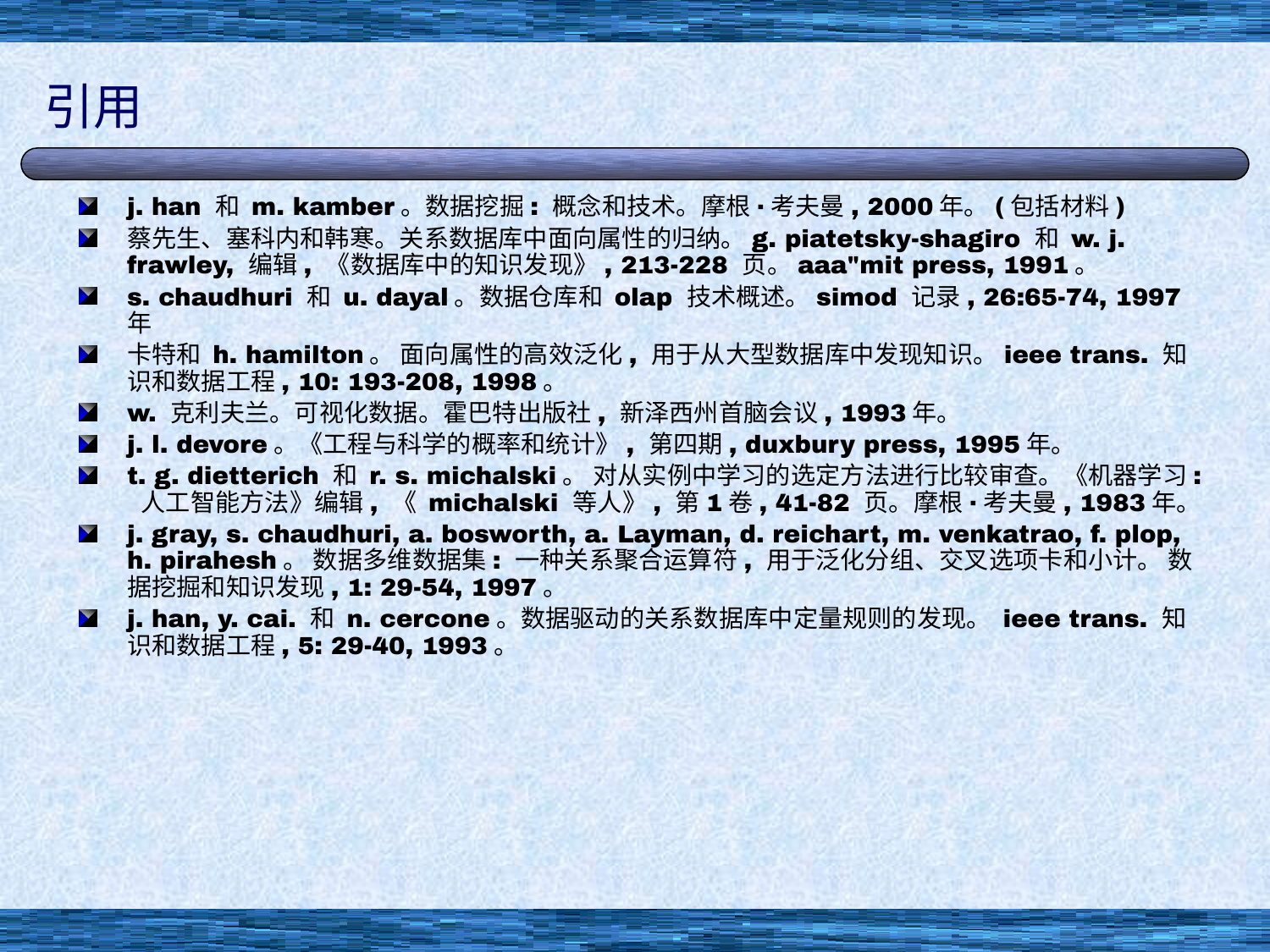

# 引用
j. han 和 m. kamber。数据挖掘: 概念和技术。摩根·考夫曼, 2000年。(包括材料)
蔡先生、塞科内和韩寒。关系数据库中面向属性的归纳。g. piatetsky-shagiro 和 w. j. frawley, 编辑, 《数据库中的知识发现》, 213-228 页。aaa"mit press, 1991。
s. chaudhuri 和 u. dayal。数据仓库和 olap 技术概述。simod 记录, 26:65-74, 1997年
卡特和 h. hamilton。 面向属性的高效泛化, 用于从大型数据库中发现知识。ieee trans. 知识和数据工程, 10: 193-208, 1998。
w. 克利夫兰。可视化数据。霍巴特出版社, 新泽西州首脑会议, 1993年。
j. l. devore。《工程与科学的概率和统计》, 第四期, duxbury press, 1995年。
t. g. dietterich 和 r. s. michalski。 对从实例中学习的选定方法进行比较审查。《机器学习: 人工智能方法》编辑, 《 michalski 等人》, 第1卷, 41-82 页。摩根·考夫曼, 1983年。
j. gray, s. chaudhuri, a. bosworth, a. Layman, d. reichart, m. venkatrao, f. plop, h. pirahesh。 数据多维数据集: 一种关系聚合运算符, 用于泛化分组、交叉选项卡和小计。 数据挖掘和知识发现, 1: 29-54, 1997。
j. han, y. cai. 和 n. cercone。数据驱动的关系数据库中定量规则的发现。 ieee trans. 知识和数据工程, 5: 29-40, 1993。